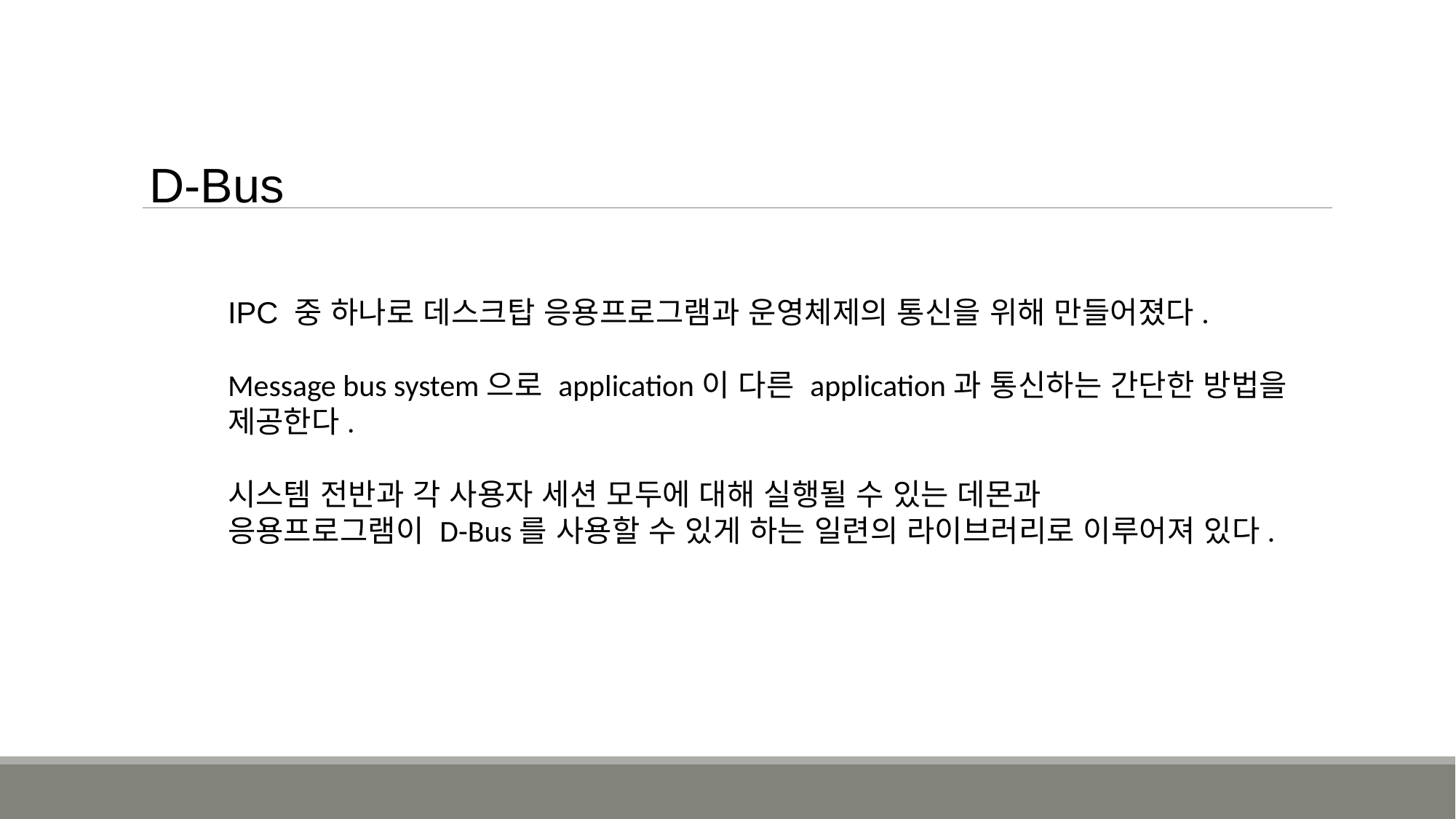

D-Bus
IPC 중 하나로 데스크탑 응용프로그램과 운영체제의 통신을 위해 만들어졌다.

Message bus system으로 application이 다른 application과 통신하는 간단한 방법을 제공한다.

시스템 전반과 각 사용자 세션 모두에 대해 실행될 수 있는 데몬과
응용프로그램이 D-Bus를 사용할 수 있게 하는 일련의 라이브러리로 이루어져 있다.